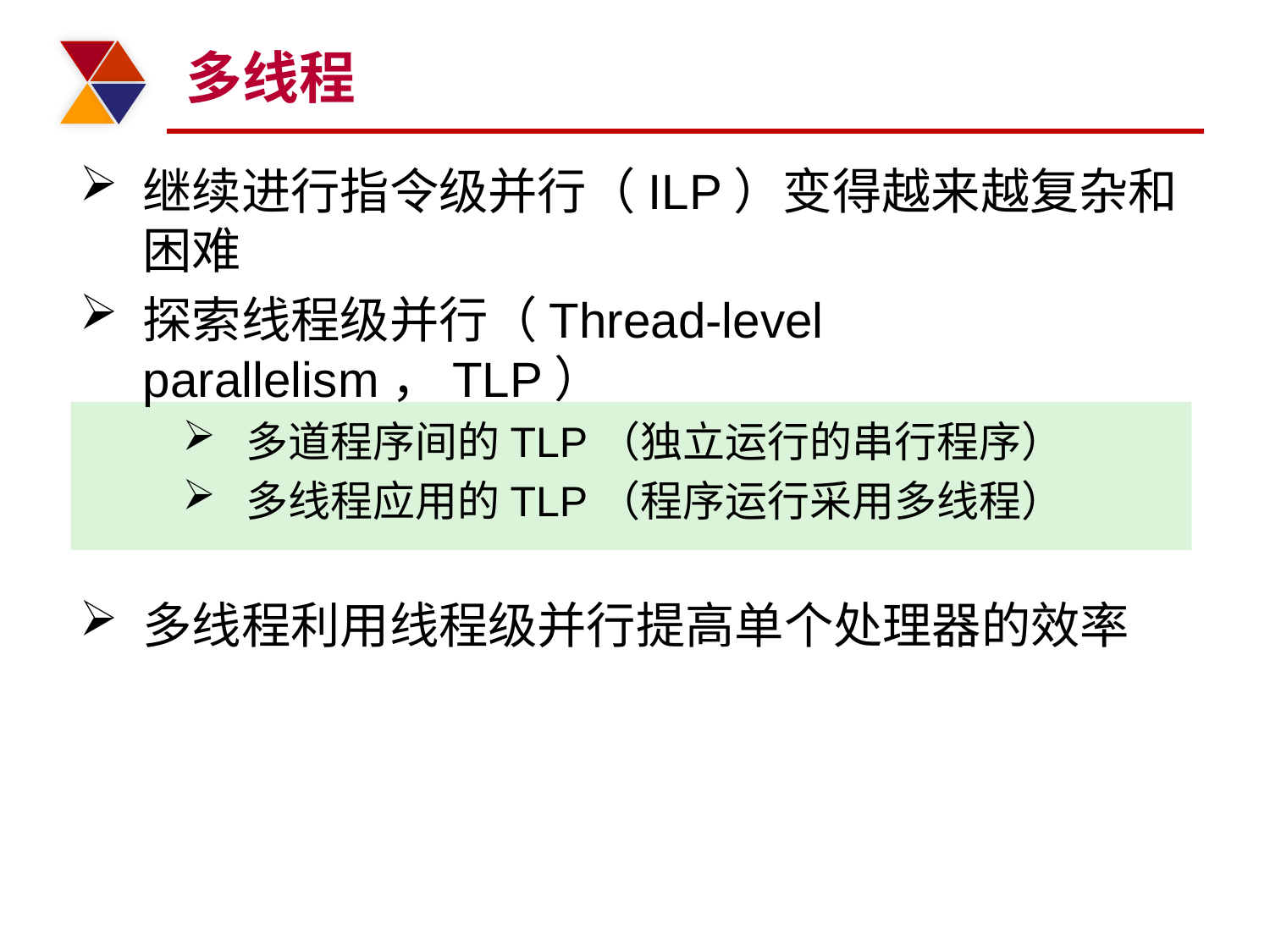

# 多线程
继续进行指令级并行（ILP）变得越来越复杂和困难
探索线程级并行（Thread-level parallelism，TLP）
多道程序间的TLP（独立运行的串行程序）
多线程应用的TLP（程序运行采用多线程）

多线程利用线程级并行提高单个处理器的效率